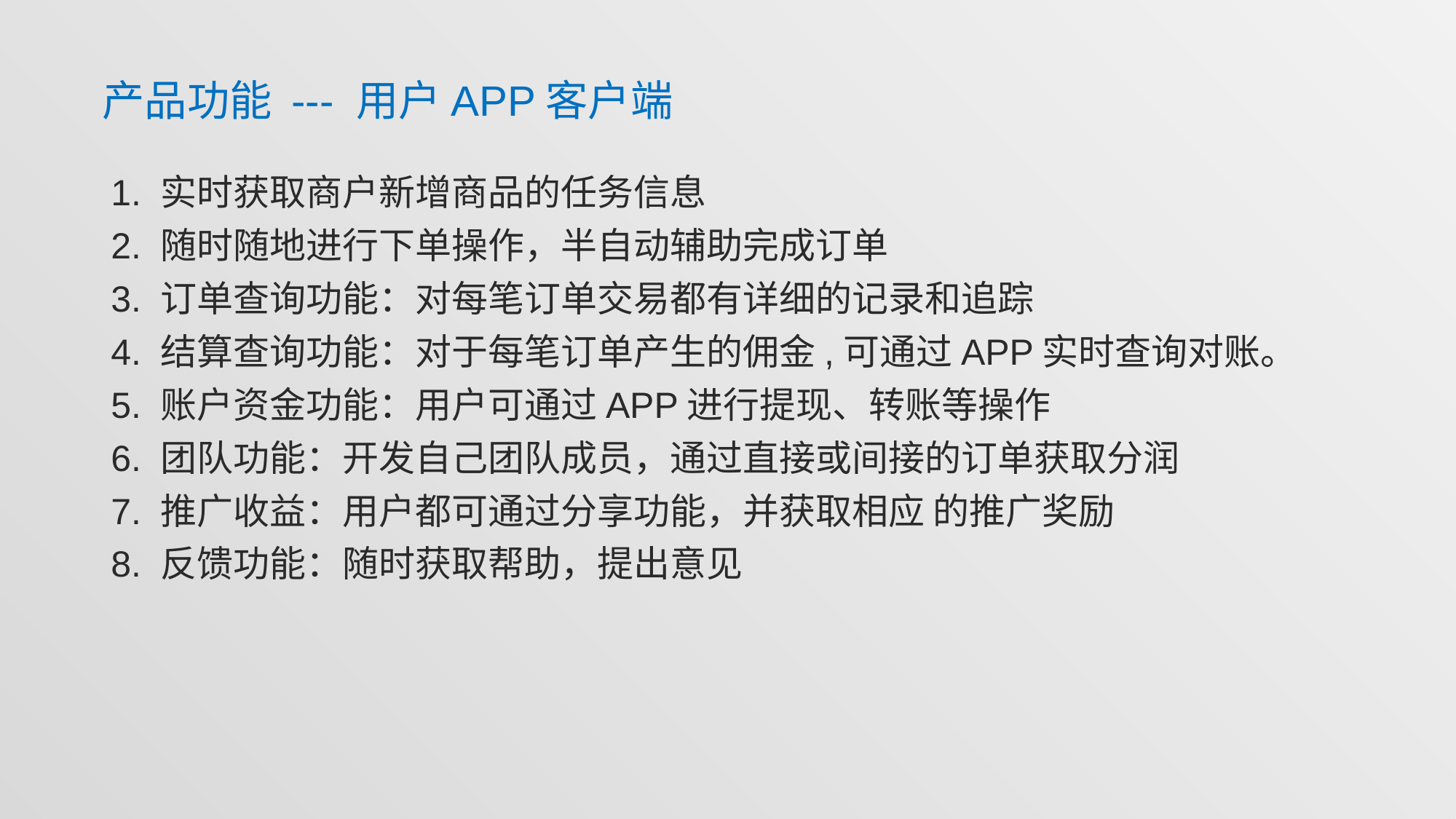

产品功能 --- 用户APP客户端
# 1. 实时获取商户新增商品的任务信息 2. 随时随地进行下单操作，半自动辅助完成订单 3. 订单查询功能：对每笔订单交易都有详细的记录和追踪 4. 结算查询功能：对于每笔订单产生的佣金,可通过app实时查询对账。 5. 账户资金功能：用户可通过APP进行提现、转账等操作 6. 团队功能：开发自己团队成员，通过直接或间接的订单获取分润 7. 推广收益：用户都可通过分享功能，并获取相应 的推广奖励 8. 反馈功能：随时获取帮助，提出意见